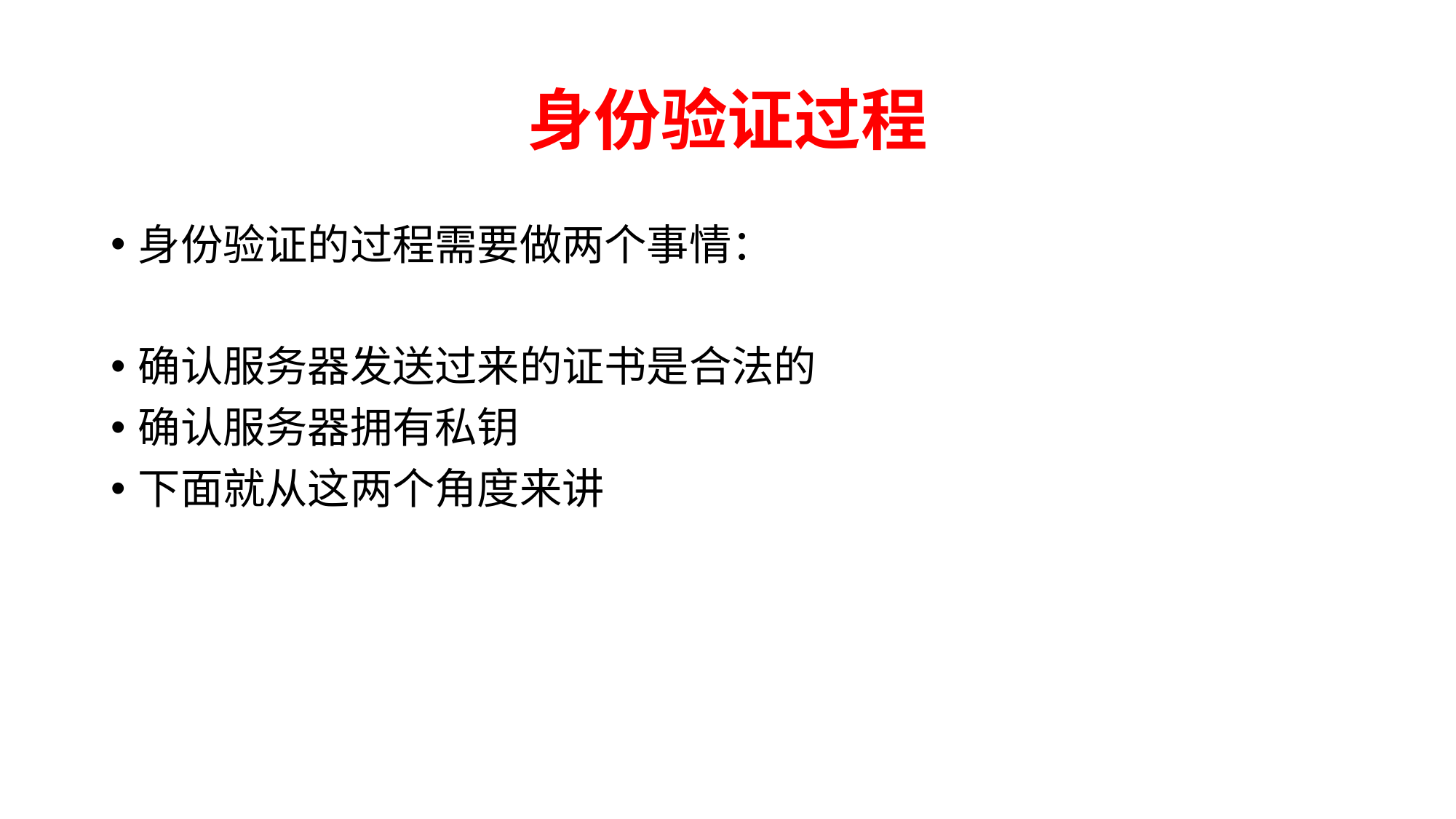

# 身份验证过程
身份验证的过程需要做两个事情：

确认服务器发送过来的证书是合法的
确认服务器拥有私钥
下面就从这两个角度来讲